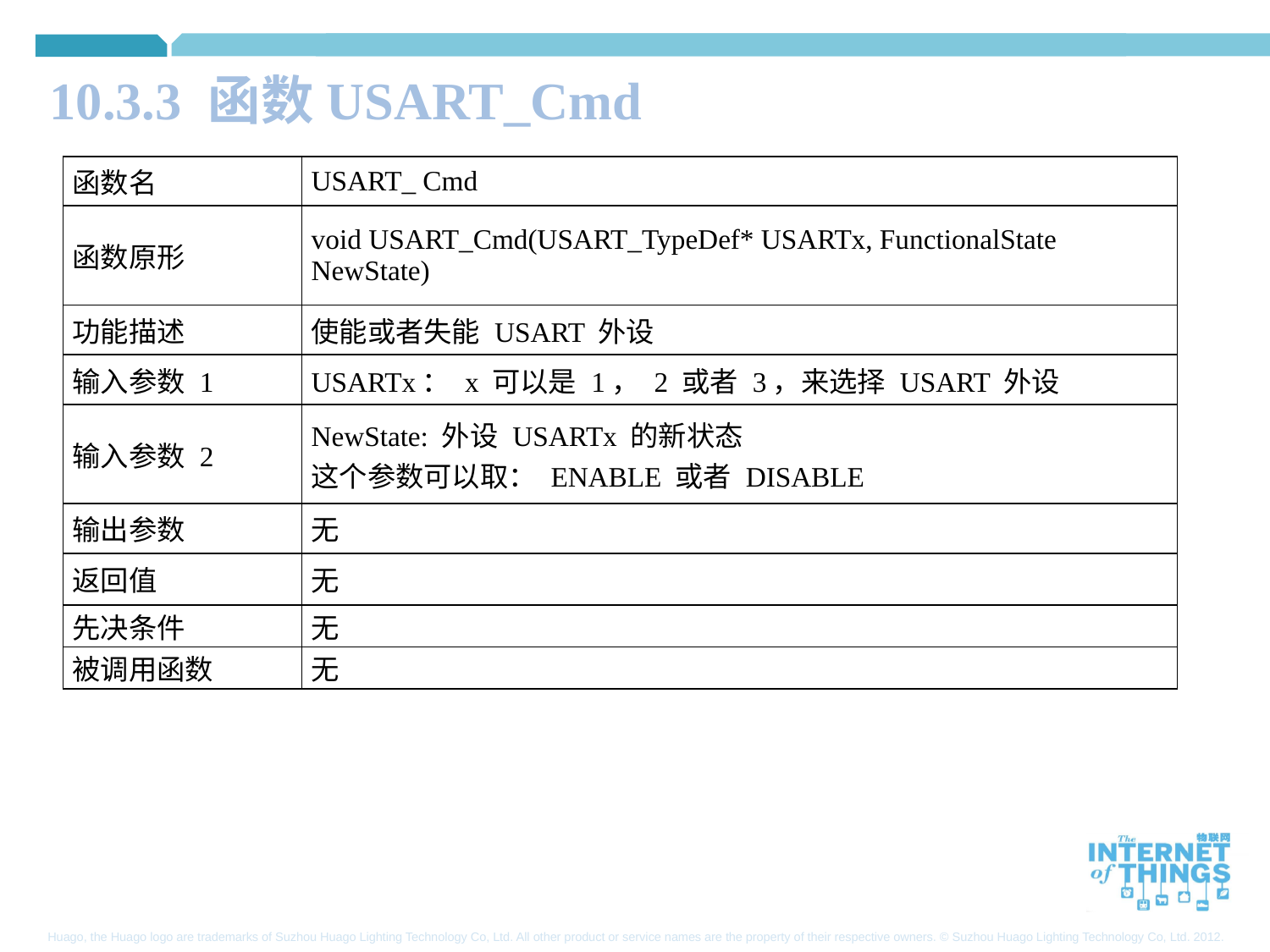

10.3.3 函数USART_Cmd
| 函数名 | USART\_ Cmd |
| --- | --- |
| 函数原形 | void USART\_Cmd(USART\_TypeDef\* USARTx, FunctionalState NewState) |
| 功能描述 | 使能或者失能 USART 外设 |
| 输入参数 1 | USARTx： x 可以是 1， 2 或者 3，来选择 USART 外设 |
| 输入参数 2 | NewState: 外设 USARTx 的新状态 这个参数可以取： ENABLE 或者 DISABLE |
| 输出参数 | 无 |
| 返回值 | 无 |
| 先决条件 | 无 |
| 被调用函数 | 无 |